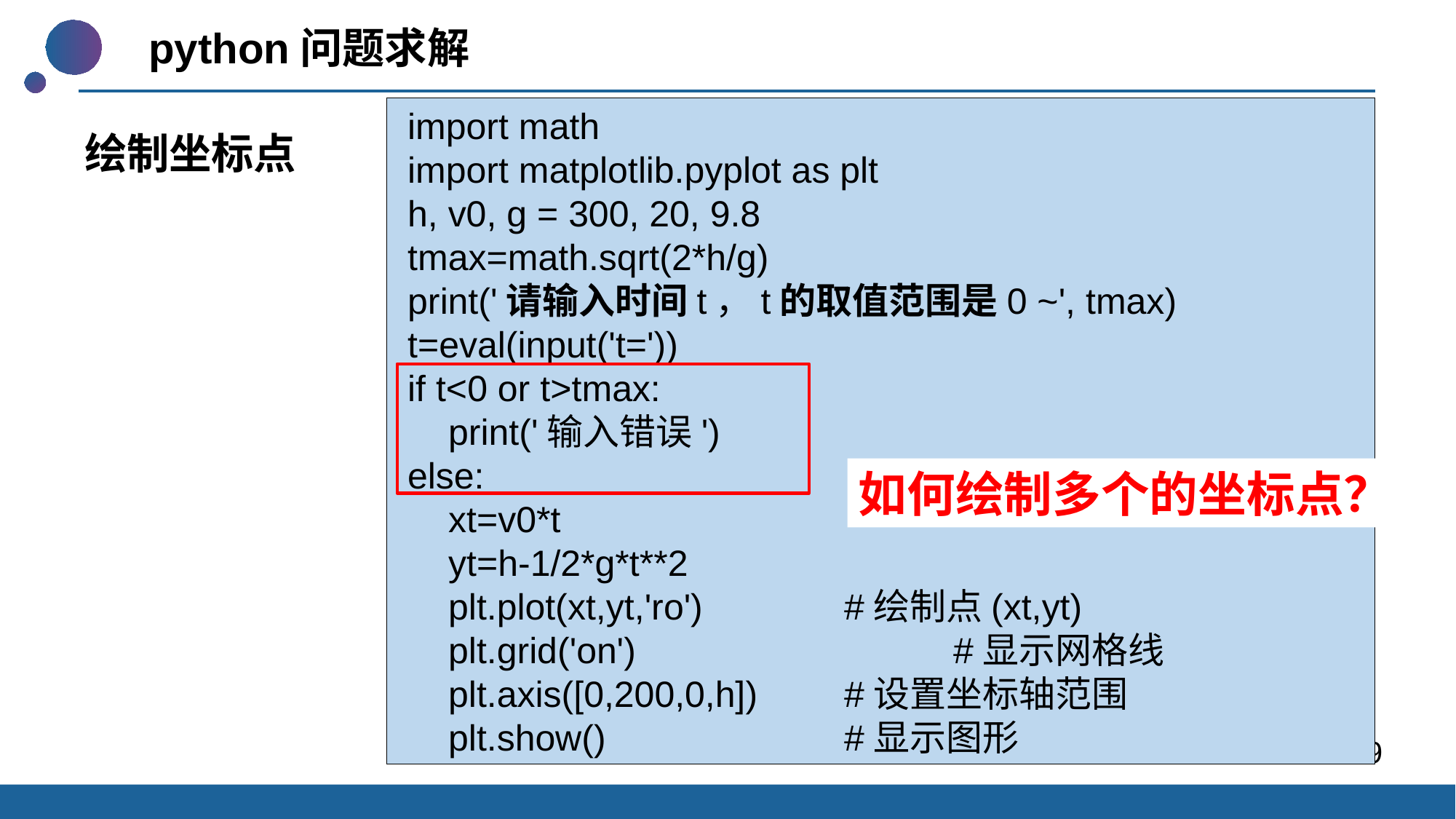

python问题求解

绘制坐标点
import math
import matplotlib.pyplot as plt
h, v0, g = 300, 20, 9.8
tmax=math.sqrt(2*h/g)
print('请输入时间t，t的取值范围是0 ~', tmax)
t=eval(input('t='))
if t<0 or t>tmax:
    print('输入错误')
else:
    xt=v0*t
    yt=h-1/2*g*t**2
    plt.plot(xt,yt,'ro')		#绘制点(xt,yt)
    plt.grid('on')			#显示网格线
    plt.axis([0,200,0,h])	#设置坐标轴范围
    plt.show()			#显示图形

如何绘制多个的坐标点？
29